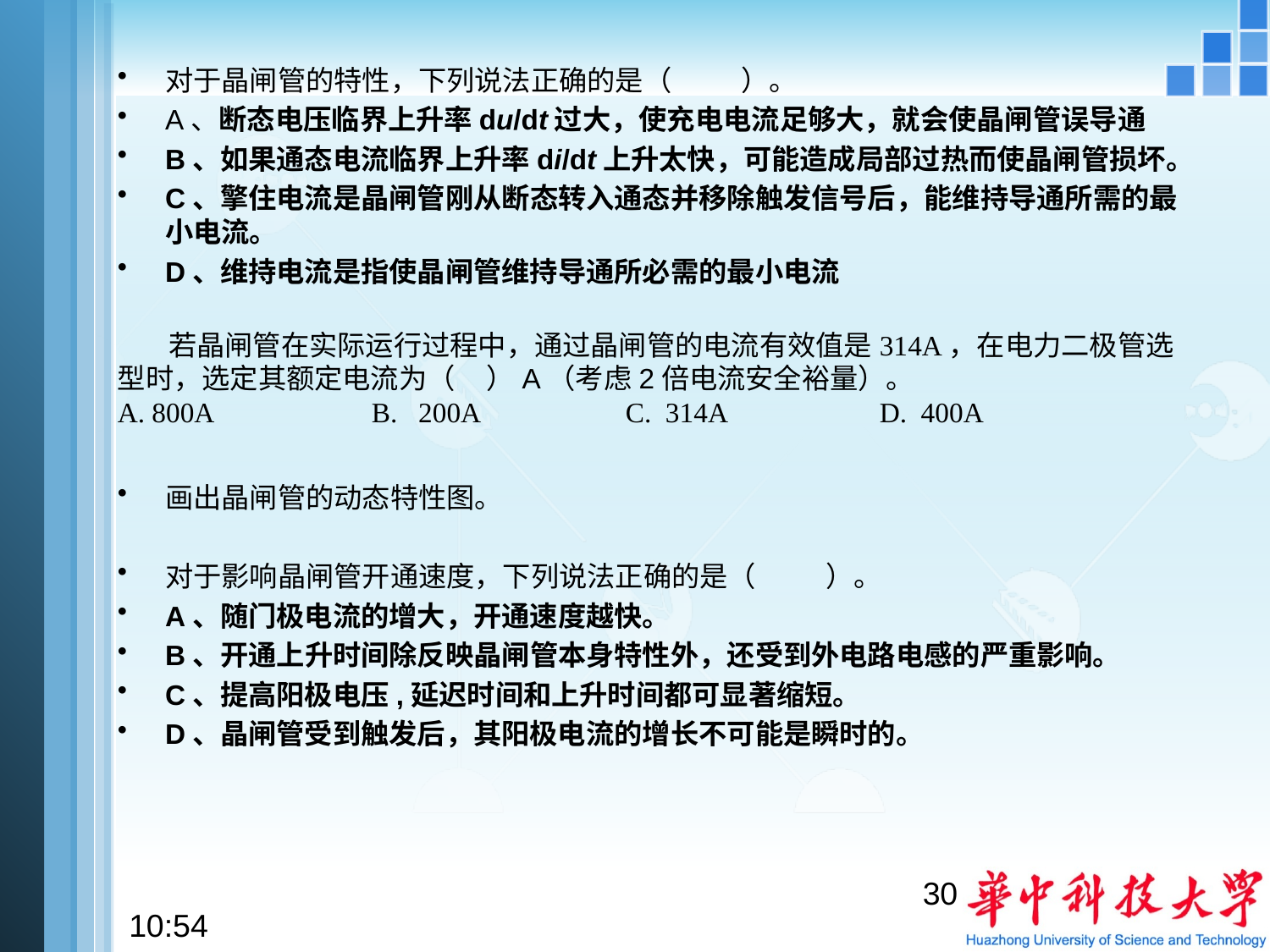

对于晶闸管的特性，下列说法正确的是（           ）。
A、断态电压临界上升率du/dt过大，使充电电流足够大，就会使晶闸管误导通
B、如果通态电流临界上升率di/dt上升太快，可能造成局部过热而使晶闸管损坏。
C、擎住电流是晶闸管刚从断态转入通态并移除触发信号后，能维持导通所需的最小电流。
D、维持电流是指使晶闸管维持导通所必需的最小电流

       若晶闸管在实际运行过程中，通过晶闸管的电流有效值是314A，在电力二极管选型时，选定其额定电流为（     ）A（考虑2倍电流安全裕量）。
A. 800A 		B.   200A  		C.  314A  		D.  400A

画出晶闸管的动态特性图。

对于影响晶闸管开通速度，下列说法正确的是（           ）。
A、随门极电流的增大，开通速度越快。
B、开通上升时间除反映晶闸管本身特性外，还受到外电路电感的严重影响。
C、提高阳极电压,延迟时间和上升时间都可显著缩短。
D、晶闸管受到触发后，其阳极电流的增长不可能是瞬时的。

30
10:54